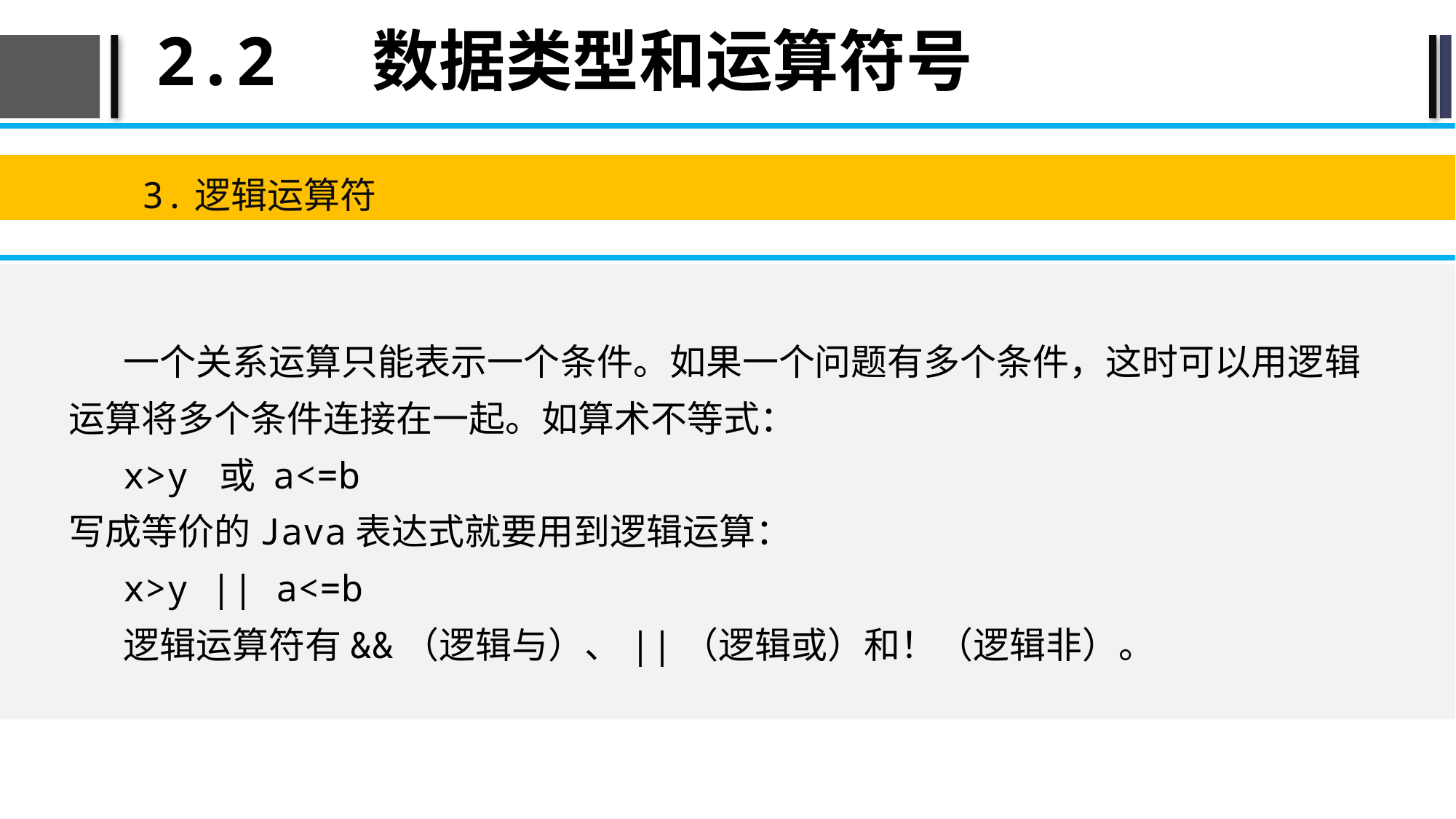

# 2.2  数据类型和运算符号

3.逻辑运算符

一个关系运算只能表示一个条件。如果一个问题有多个条件，这时可以用逻辑运算将多个条件连接在一起。如算术不等式：
x>y 或 a<=b
写成等价的Java表达式就要用到逻辑运算：
x>y || a<=b
逻辑运算符有&&（逻辑与）、||（逻辑或）和！（逻辑非）。